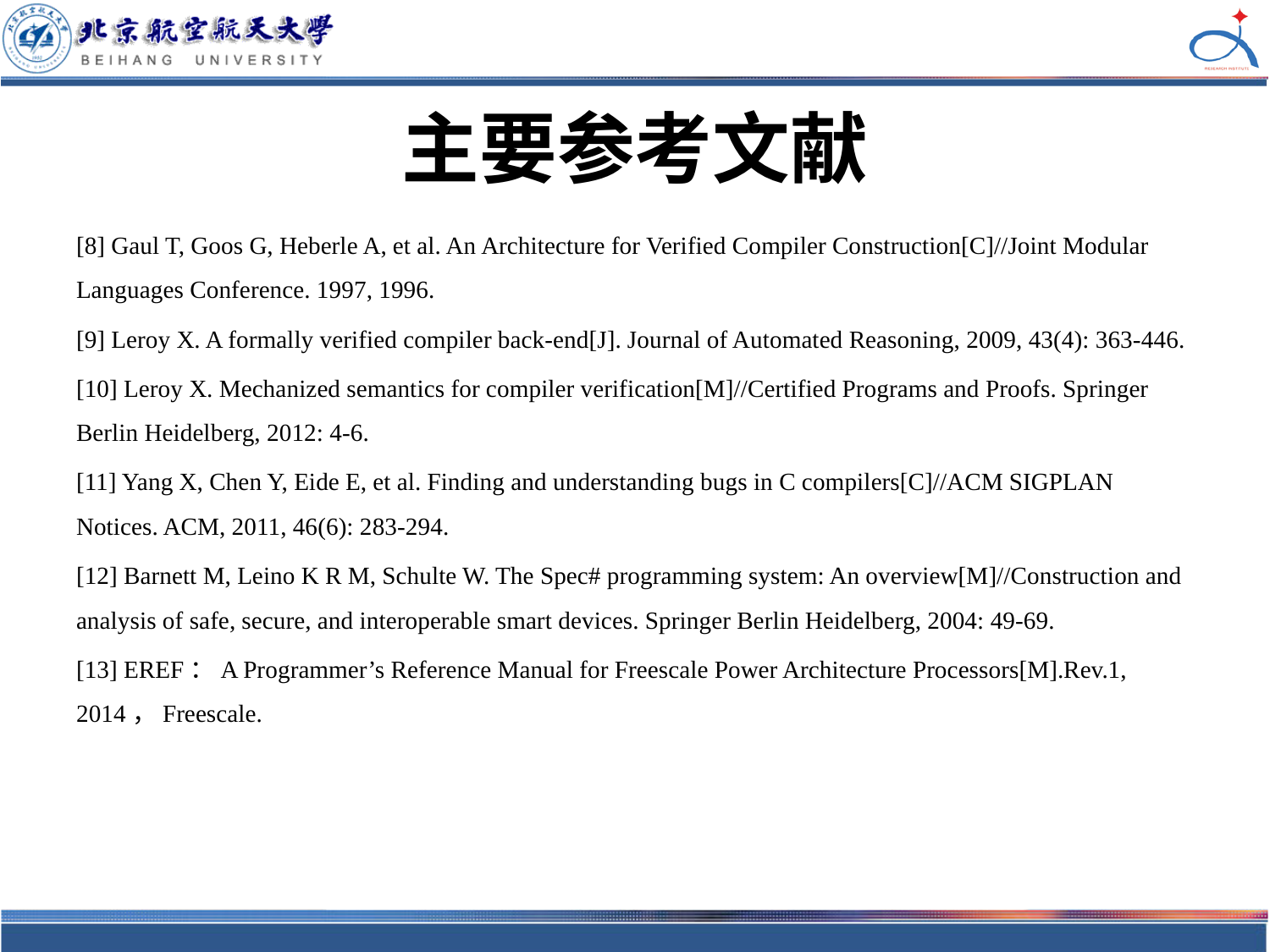

# 主要参考文献
[8] Gaul T, Goos G, Heberle A, et al. An Architecture for Verified Compiler Construction[C]//Joint Modular Languages Conference. 1997, 1996.
[9] Leroy X. A formally verified compiler back-end[J]. Journal of Automated Reasoning, 2009, 43(4): 363-446.
[10] Leroy X. Mechanized semantics for compiler verification[M]//Certified Programs and Proofs. Springer Berlin Heidelberg, 2012: 4-6.
[11] Yang X, Chen Y, Eide E, et al. Finding and understanding bugs in C compilers[C]//ACM SIGPLAN Notices. ACM, 2011, 46(6): 283-294.
[12] Barnett M, Leino K R M, Schulte W. The Spec# programming system: An overview[M]//Construction and analysis of safe, secure, and interoperable smart devices. Springer Berlin Heidelberg, 2004: 49-69.
[13] EREF：A Programmer’s Reference Manual for Freescale Power Architecture Processors[M].Rev.1, 2014，Freescale.